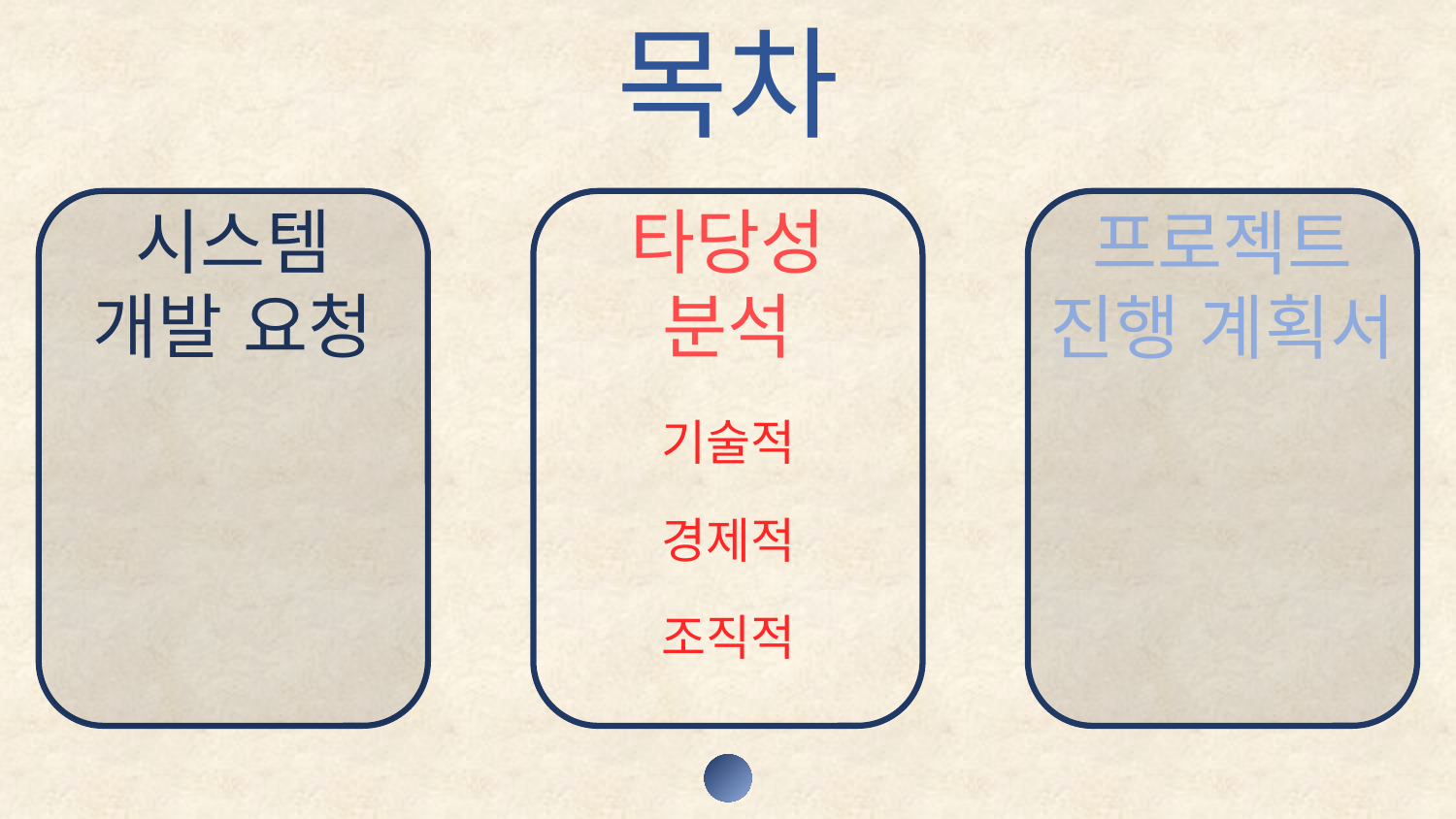

목차
시스템
개발 요청
타당성
분석
프로젝트
진행 계획서

기술적
경제적
조직적